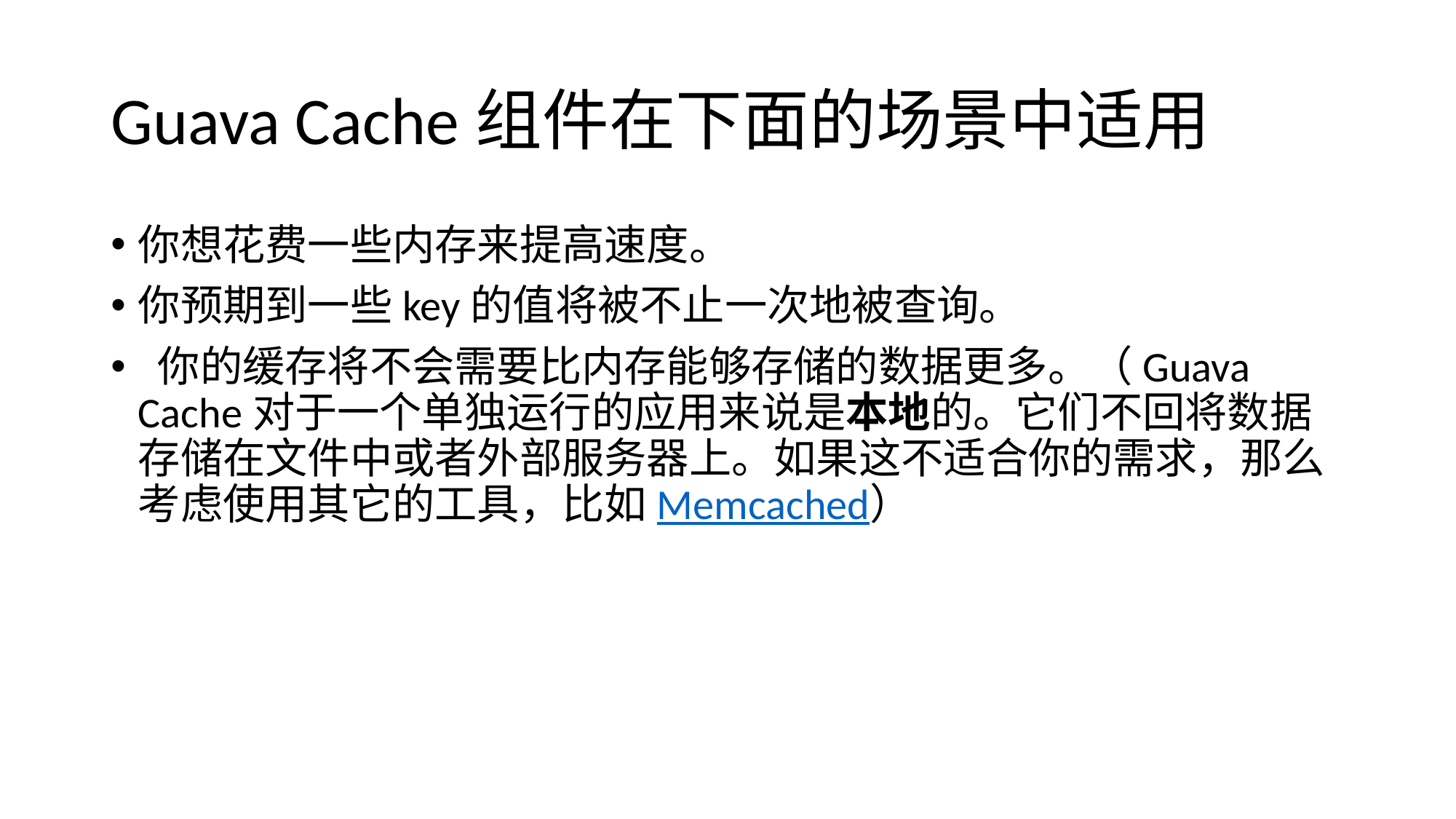

# Guava Cache组件在下面的场景中适用
你想花费一些内存来提高速度。
你预期到一些key的值将被不止一次地被查询。
 你的缓存将不会需要比内存能够存储的数据更多。（Guava Cache对于一个单独运行的应用来说是本地的。它们不回将数据存储在文件中或者外部服务器上。如果这不适合你的需求，那么考虑使用其它的工具，比如Memcached）